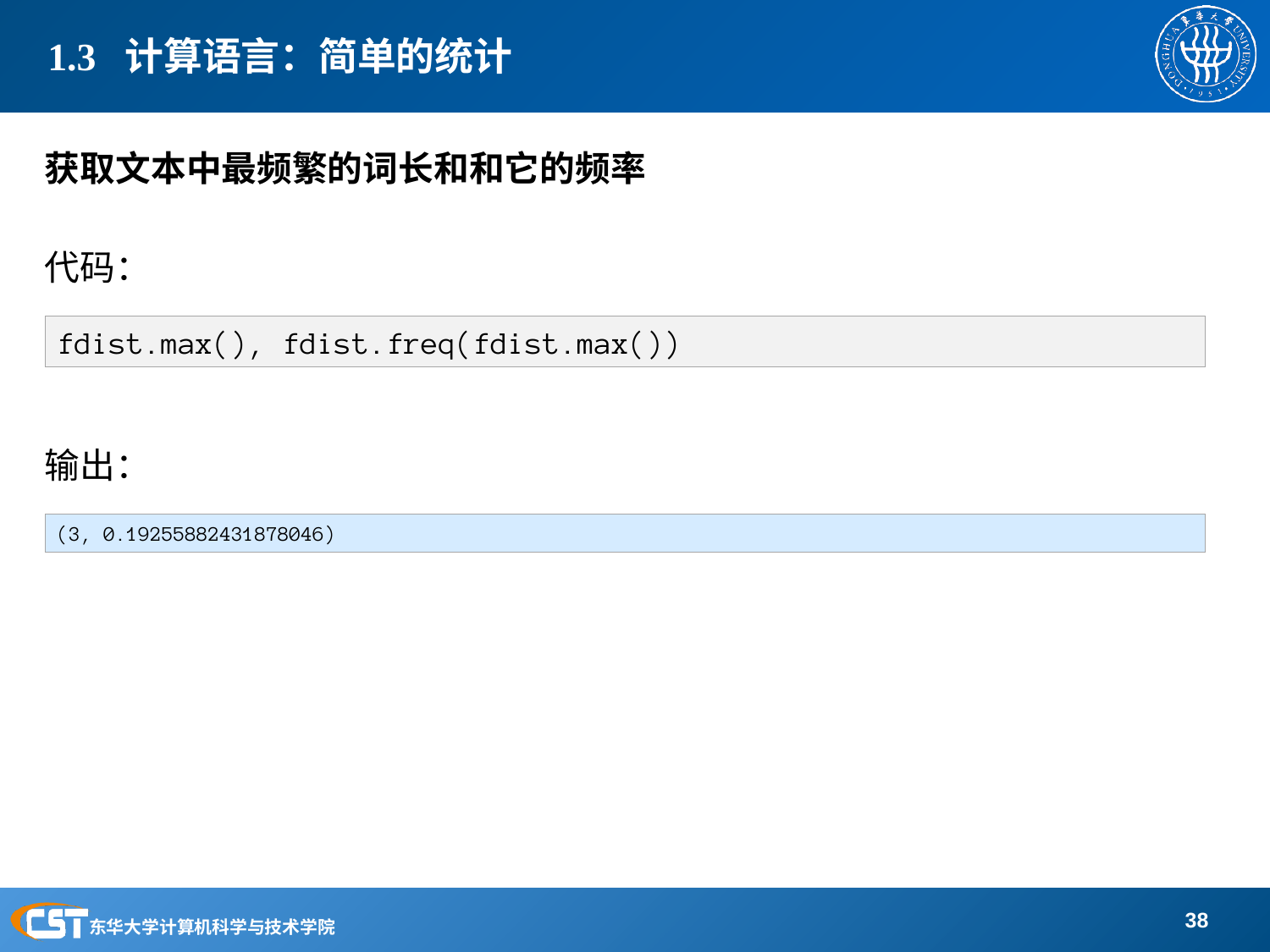

# 1.3  计算语言：简单的统计
获取文本中最频繁的词长和和它的频率

代码：

输出：
fdist.max(), fdist.freq(fdist.max())
(3, 0.19255882431878046)